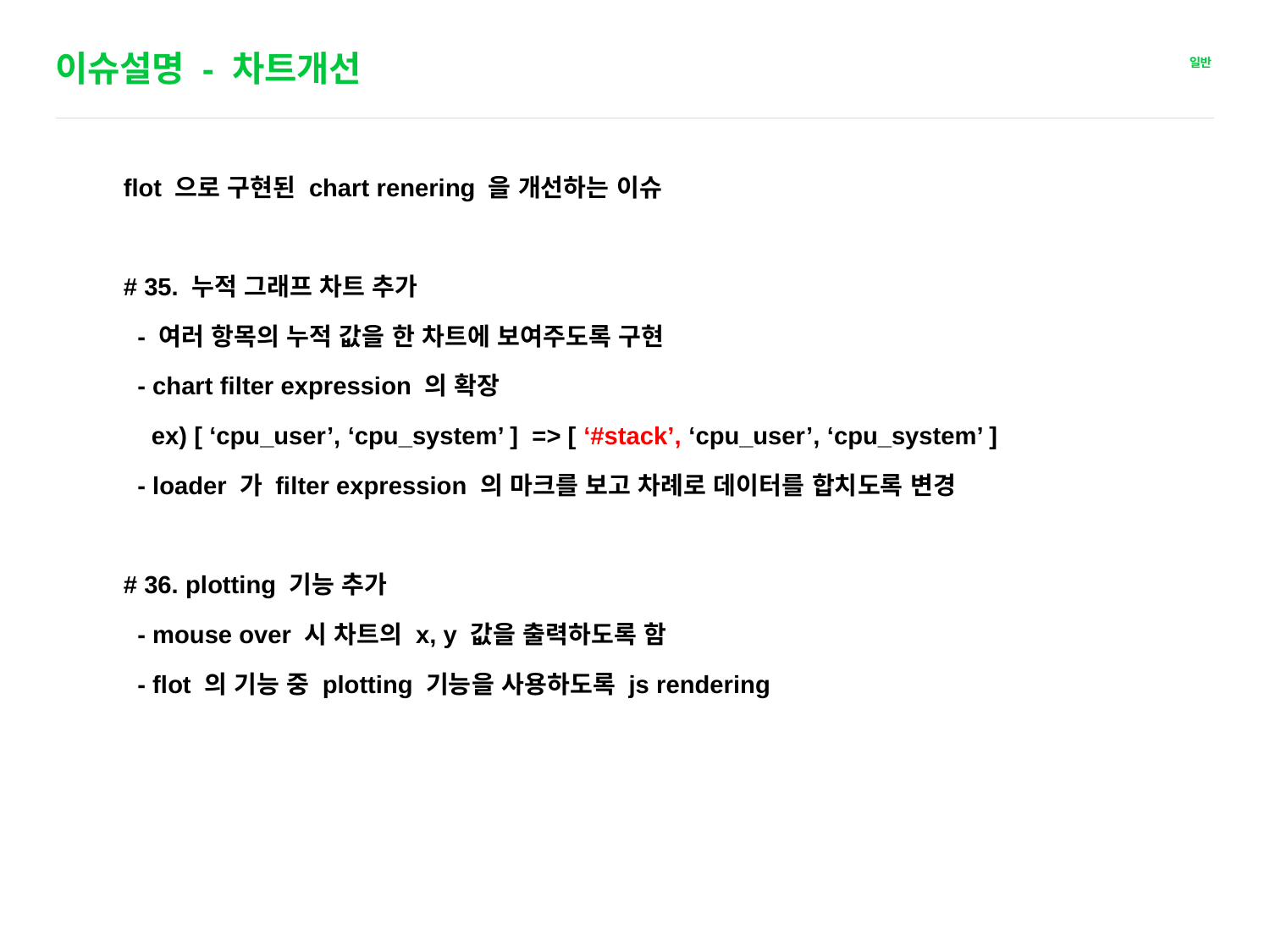

# 이슈설명 - 차트개선
flot 으로 구현된 chart renering 을 개선하는 이슈

# 35. 누적 그래프 차트 추가
  - 여러 항목의 누적 값을 한 차트에 보여주도록 구현
  - chart filter expression 의 확장
    ex) [ ‘cpu_user’, ‘cpu_system’ ]  => [ ‘#stack’, ‘cpu_user’, ‘cpu_system’ ]
  - loader 가 filter expression 의 마크를 보고 차례로 데이터를 합치도록 변경

# 36. plotting 기능 추가
  - mouse over 시 차트의 x, y 값을 출력하도록 함
  - flot 의 기능 중 plotting 기능을 사용하도록 js rendering